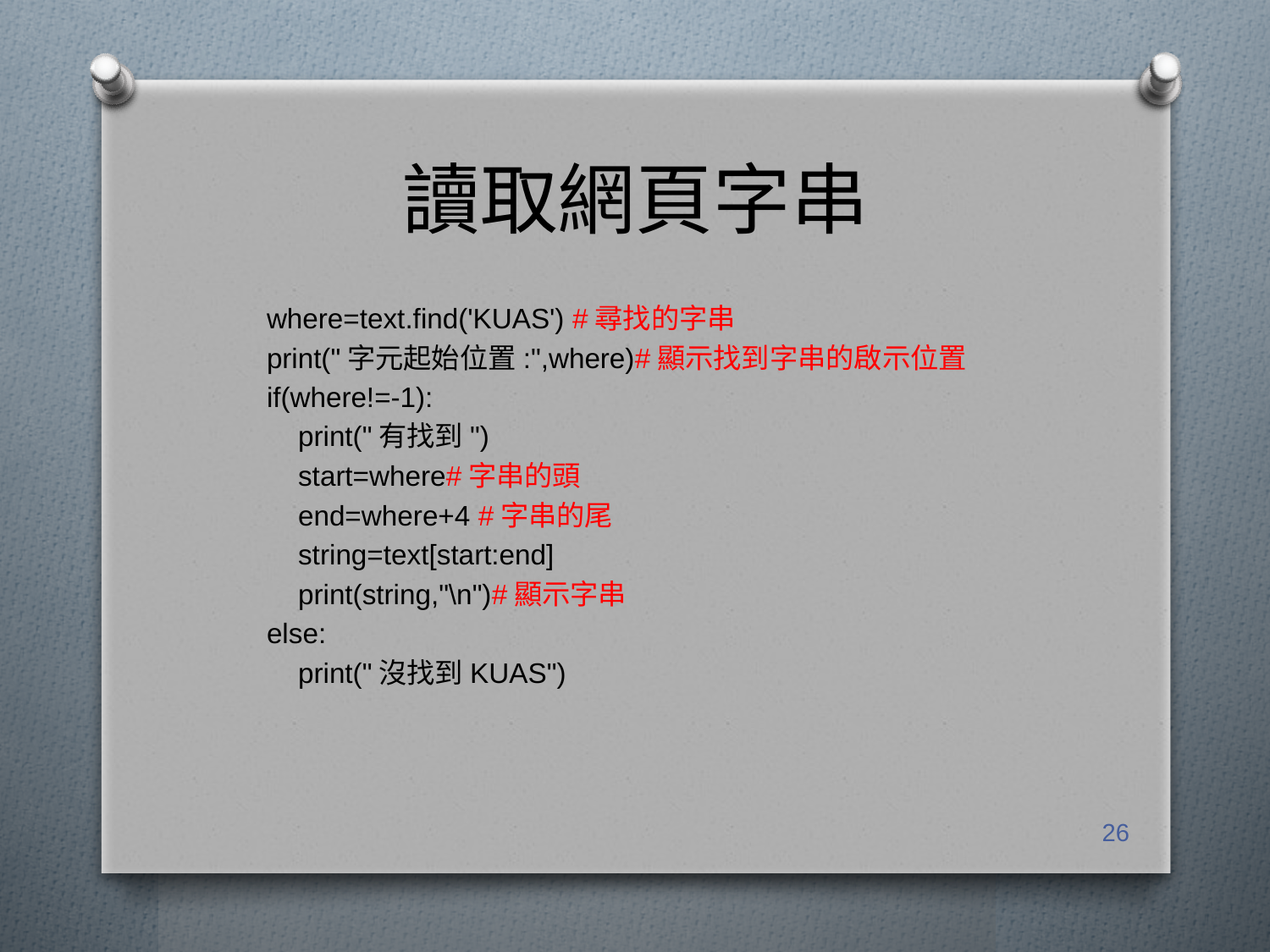

# 讀取網頁字串
where=text.find('KUAS') #尋找的字串
print("字元起始位置:",where)#顯示找到字串的啟示位置
if(where!=-1):
    print("有找到")
    start=where#字串的頭
    end=where+4 #字串的尾
    string=text[start:end]
    print(string,"\n")#顯示字串
else:
    print("沒找到KUAS")
26